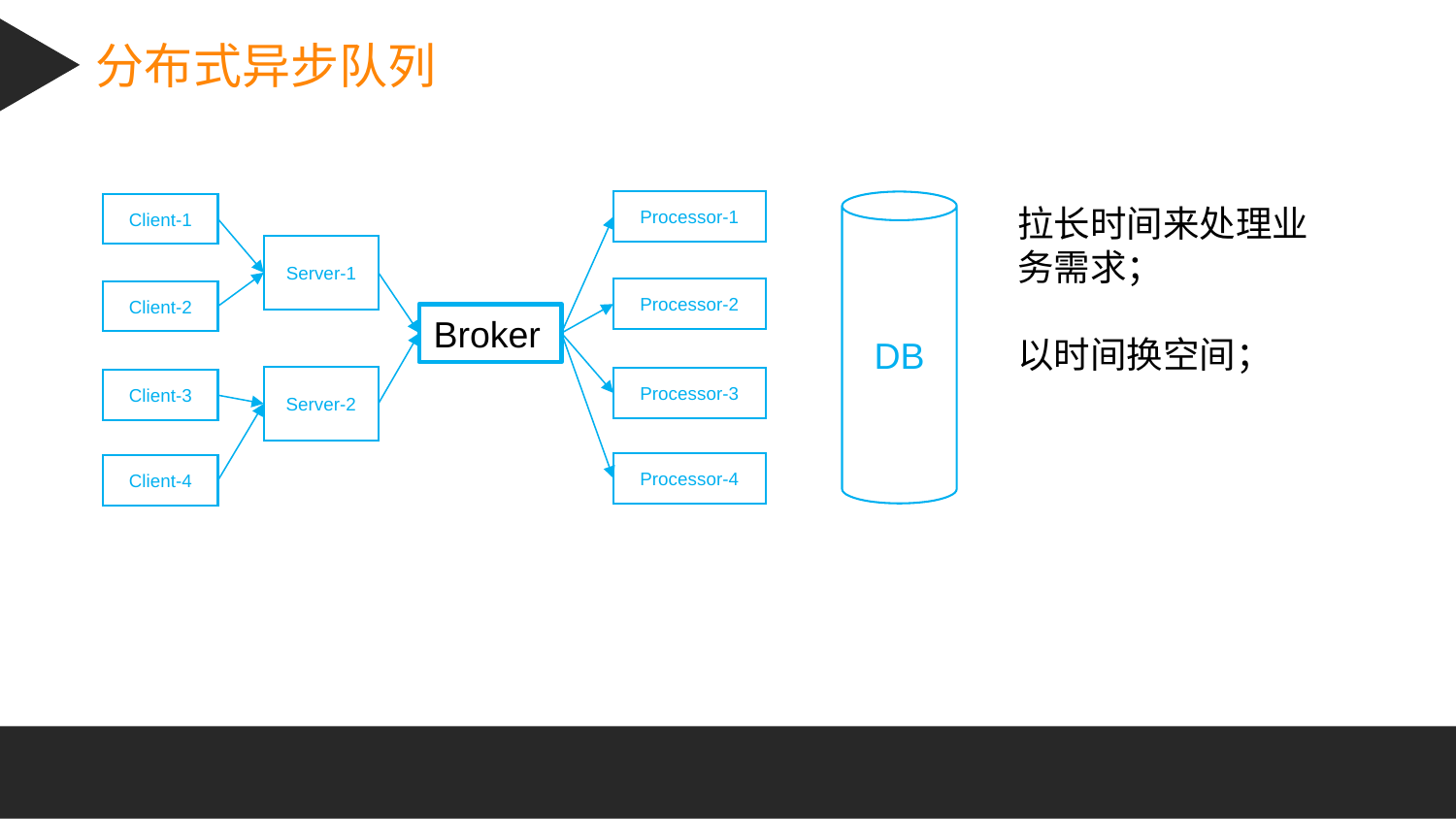

分布式异步队列
Processor-1
DB
Client-1
拉长时间来处理业务需求；

以时间换空间；
Server-1
Processor-2
Client-2
Broker
Server-2
Processor-3
Client-3
Processor-4
Client-4